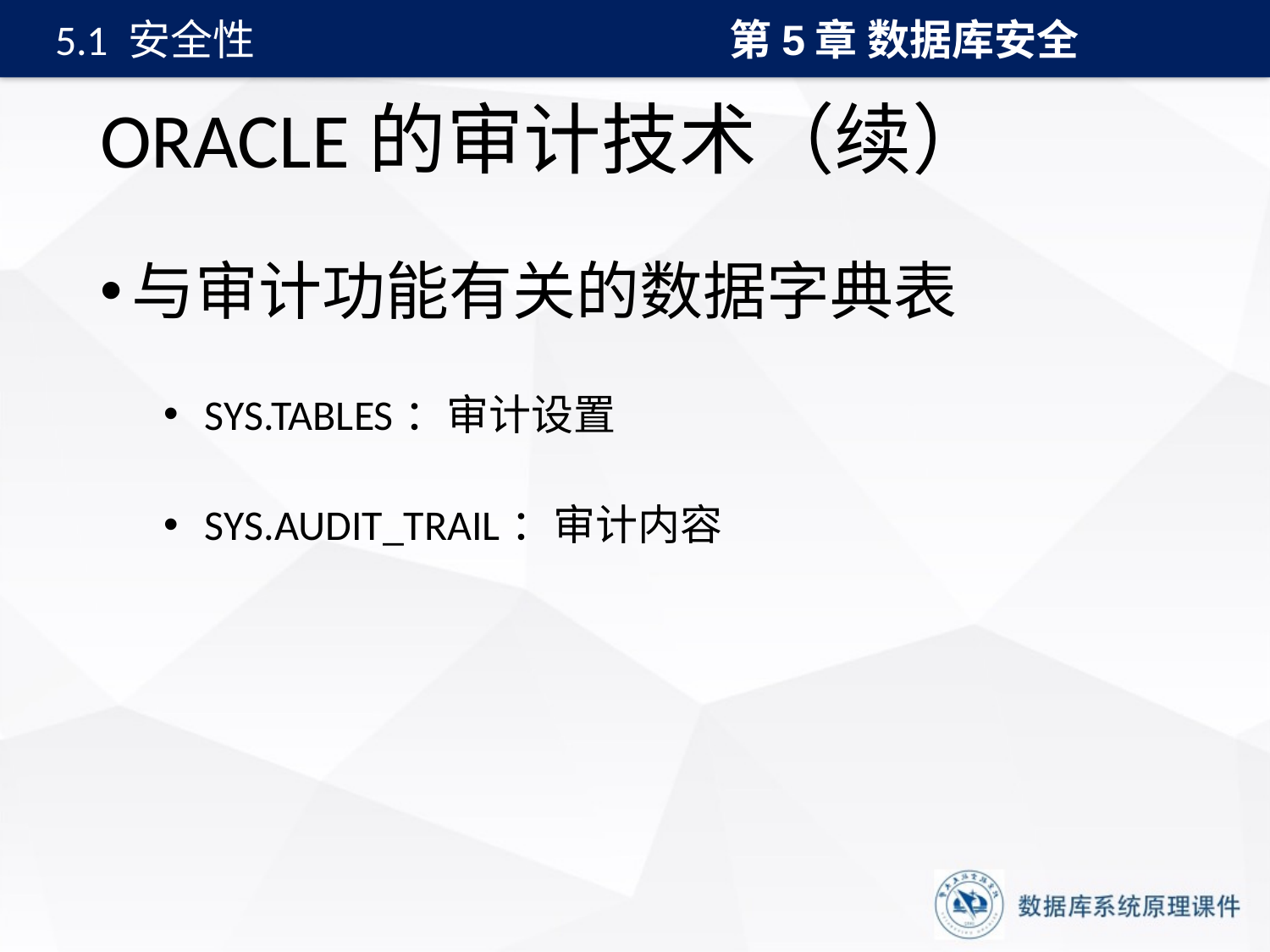

第5章 数据库安全
5.1 安全性
# ORACLE的审计技术（续）
与审计功能有关的数据字典表
 SYS.TABLES：审计设置
 SYS.AUDIT_TRAIL：审计内容